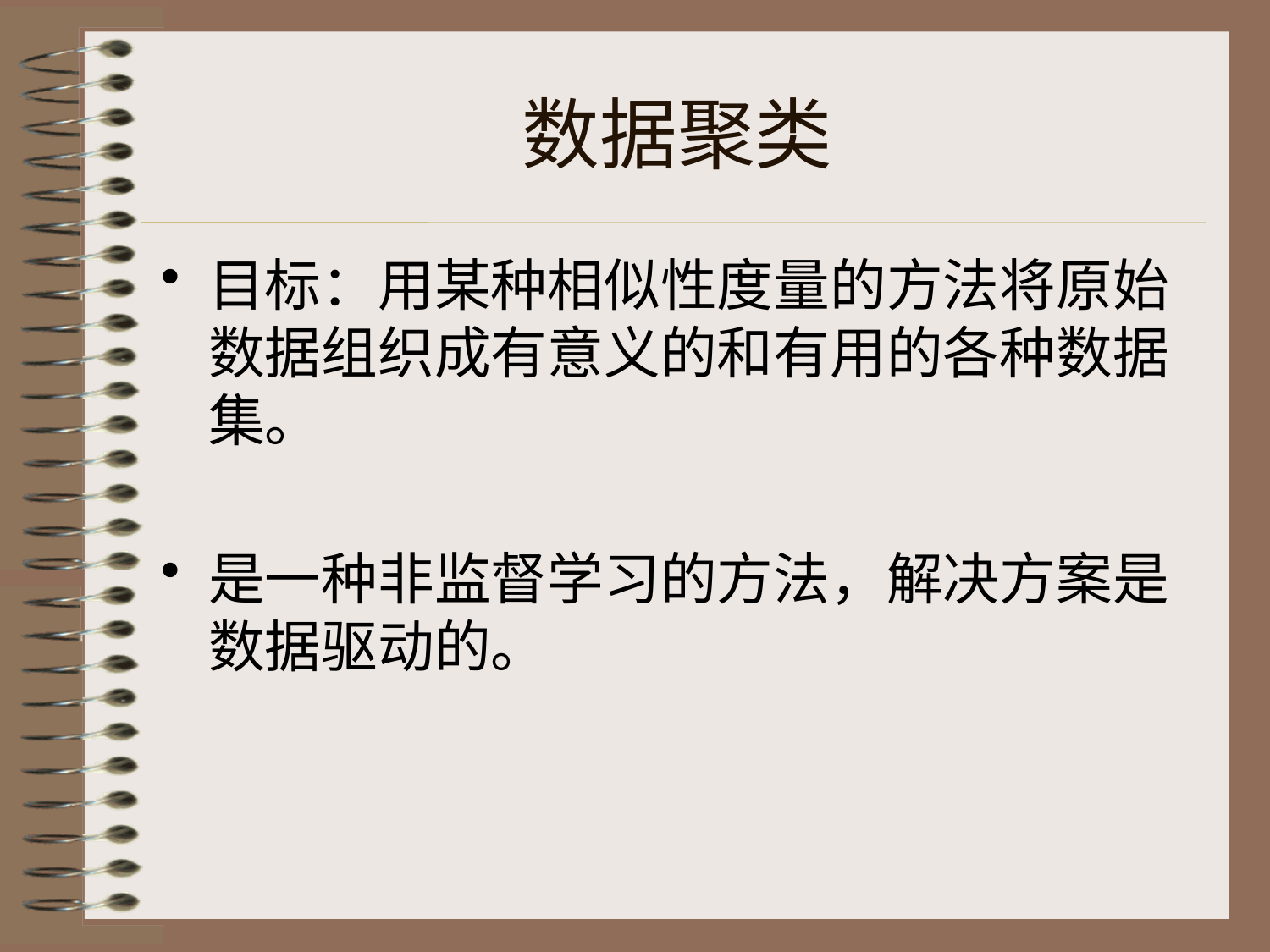

# 数据聚类
目标：用某种相似性度量的方法将原始数据组织成有意义的和有用的各种数据集。

是一种非监督学习的方法，解决方案是数据驱动的。